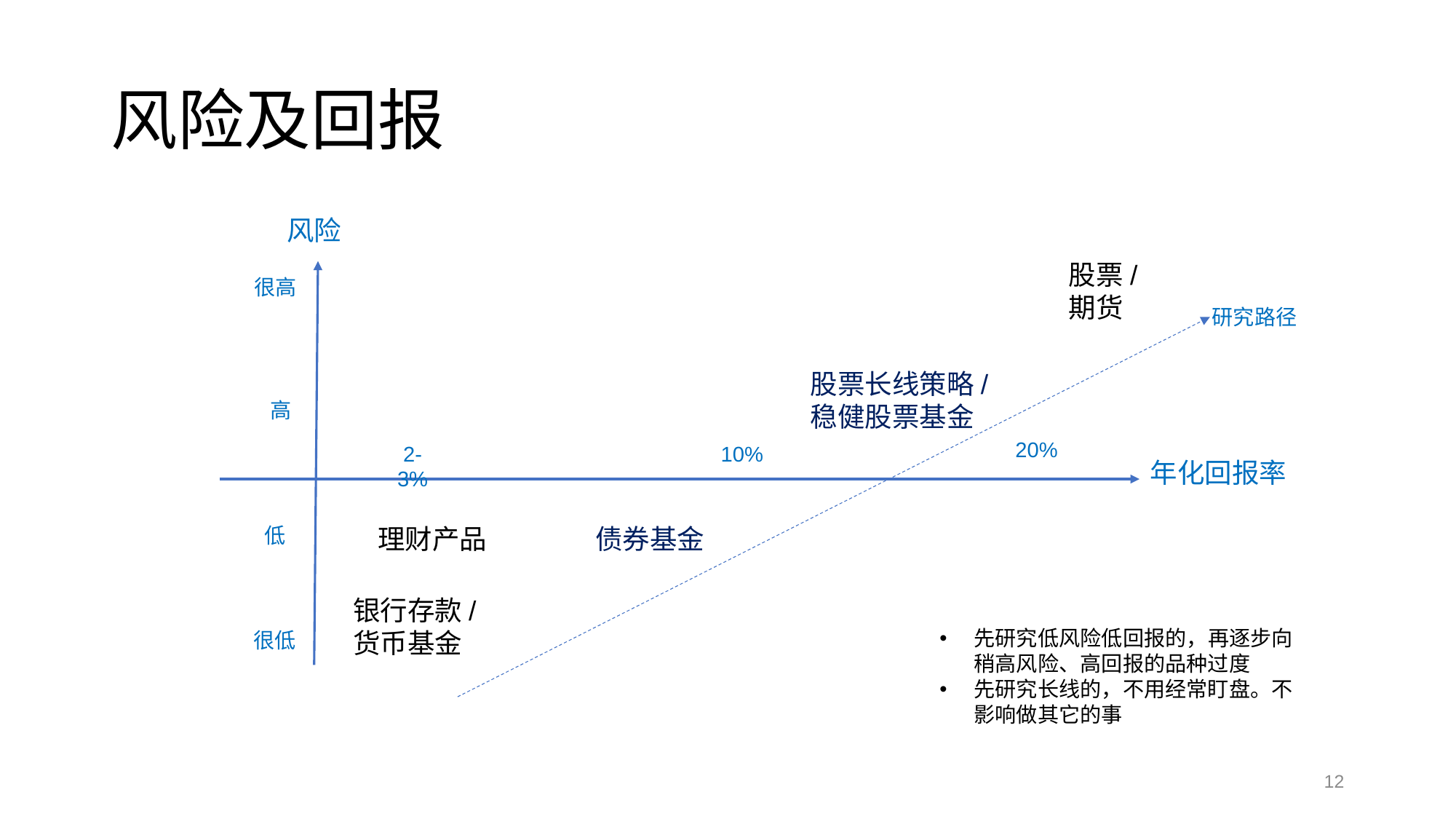

# 风险及回报
风险
股票/
期货
很高
研究路径
股票长线策略/
稳健股票基金
高
20%
2-3%
10%
年化回报率
理财产品
债券基金
低
银行存款/
货币基金
先研究低风险低回报的，再逐步向稍高风险、高回报的品种过度
先研究长线的，不用经常盯盘。不影响做其它的事
很低
12